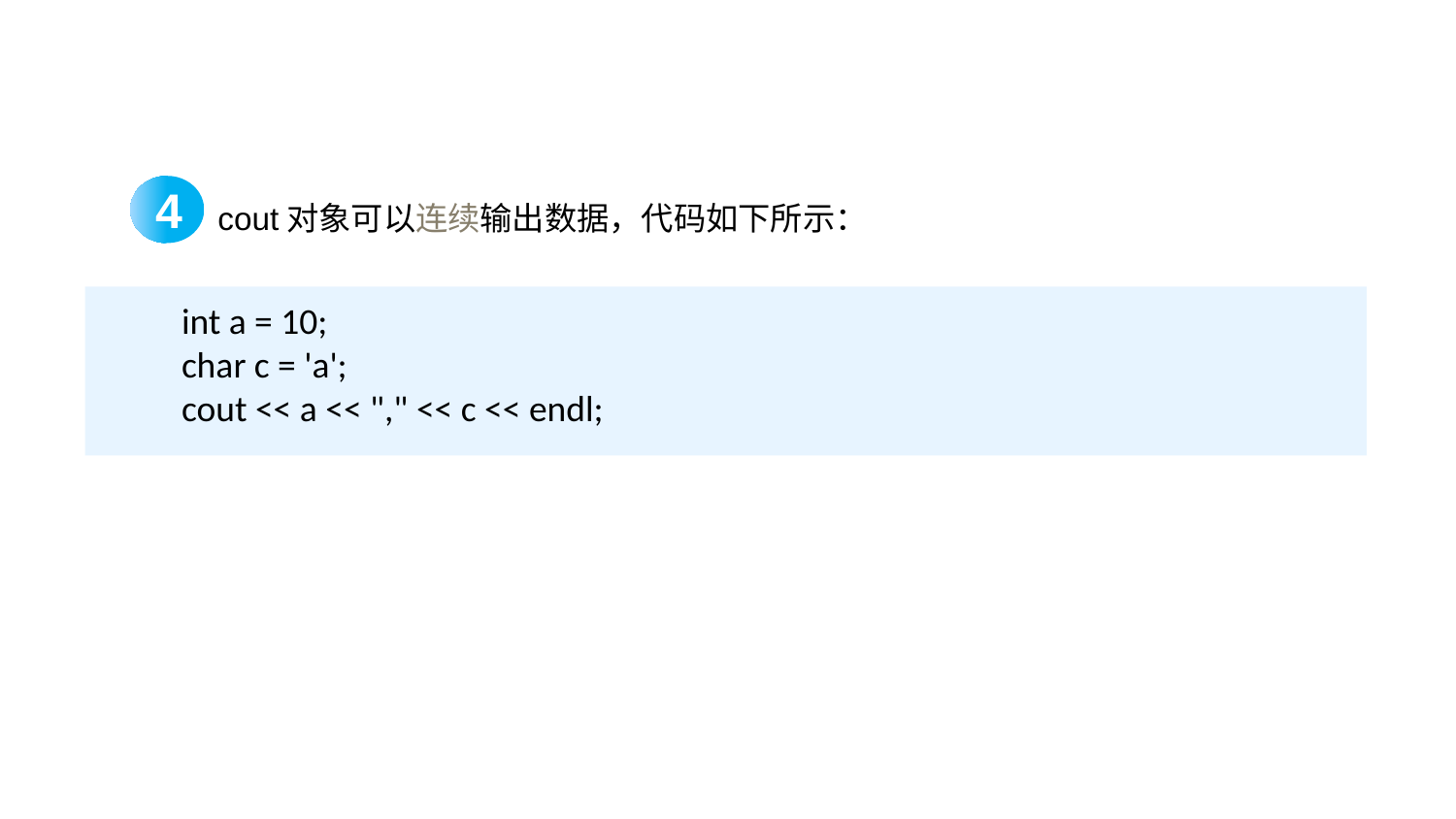

4
cout对象可以连续输出数据，代码如下所示：

int a = 10;
char c = 'a';
cout << a << "," << c << endl;